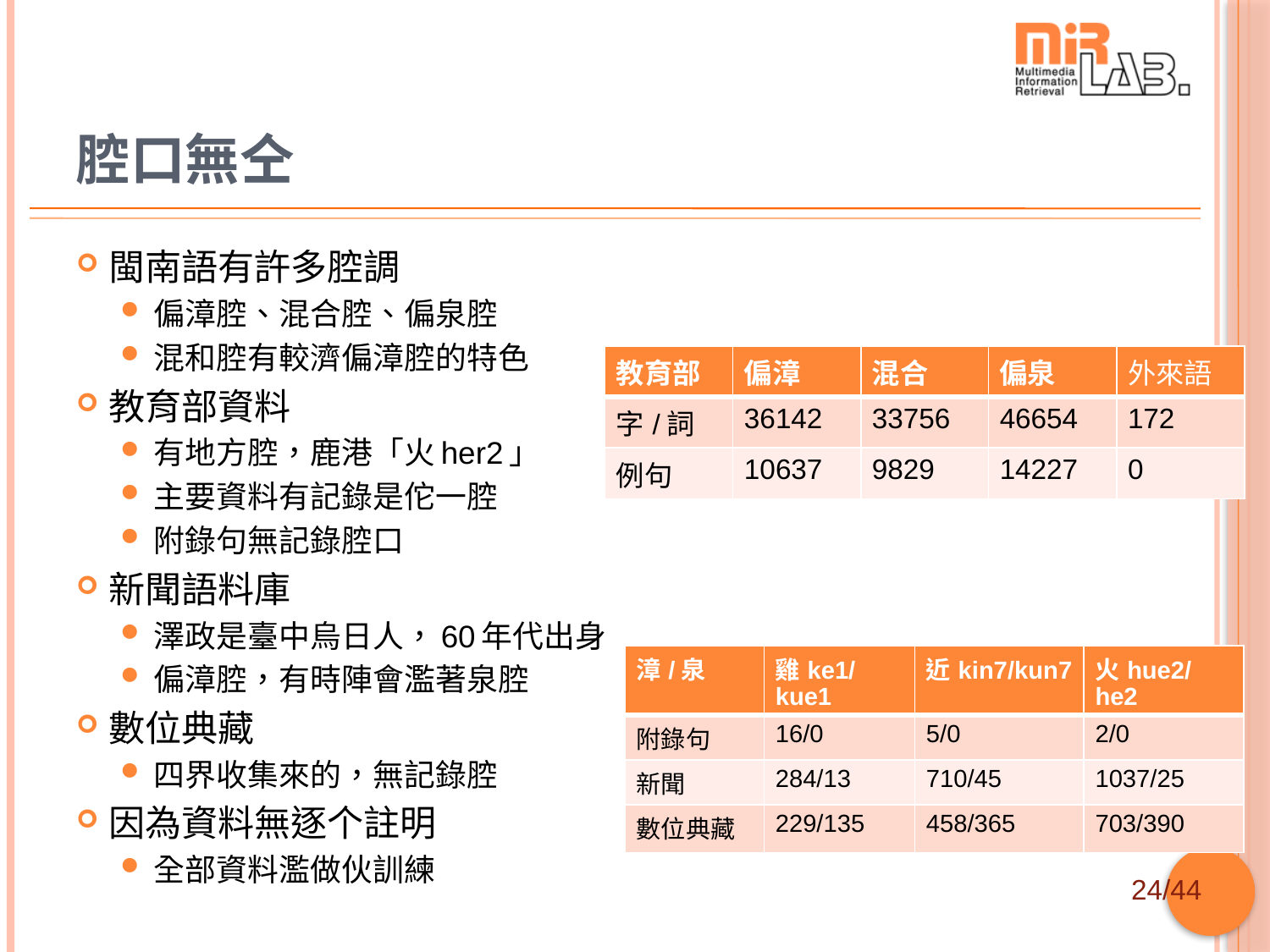

# 腔口無仝
閩南語有許多腔調
偏漳腔、混合腔、偏泉腔
混和腔有較濟偏漳腔的特色
教育部資料
有地方腔，鹿港「火her2」
主要資料有記錄是佗一腔
附錄句無記錄腔口
新聞語料庫
澤政是臺中烏日人，60年代出身
偏漳腔，有時陣會濫著泉腔
數位典藏
四界收集來的，無記錄腔
因為資料無逐个註明
全部資料濫做伙訓練
| 教育部 | 偏漳 | 混合 | 偏泉 | 外來語 |
| --- | --- | --- | --- | --- |
| 字/詞 | 36142 | 33756 | 46654 | 172 |
| 例句 | 10637 | 9829 | 14227 | 0 |
| 漳/泉 | 雞ke1/kue1 | 近kin7/kun7 | 火hue2/he2 |
| --- | --- | --- | --- |
| 附錄句 | 16/0 | 5/0 | 2/0 |
| 新聞 | 284/13 | 710/45 | 1037/25 |
| 數位典藏 | 229/135 | 458/365 | 703/390 |